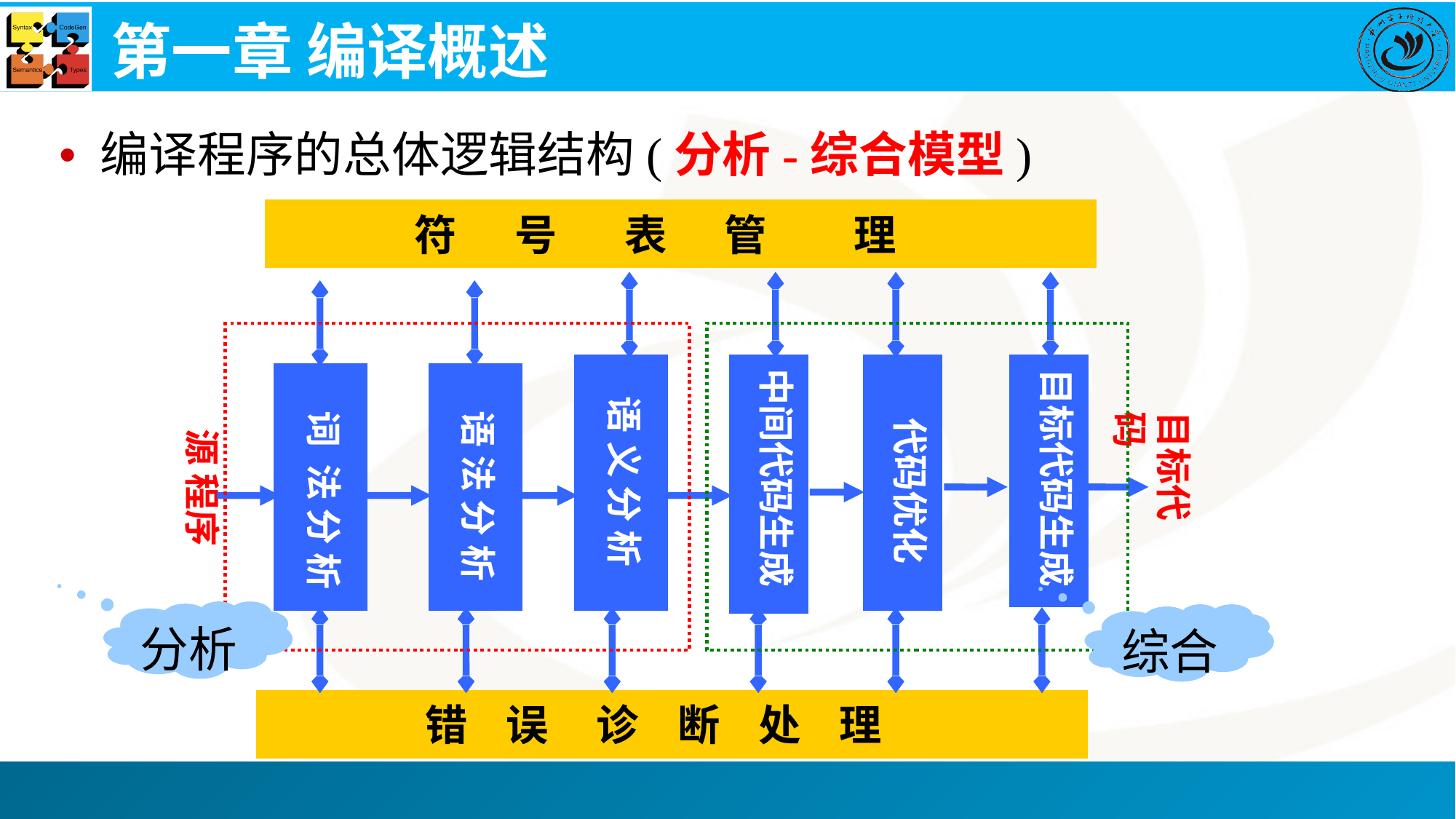

# 第一章 编译概述
编译程序的总体逻辑结构(分析-综合模型)
             符      号       表      管         理

  语 义 分 析
中间代码生成
     代码优化
目标代码生成
  词  法 分 析
  语 法 分 析
目标代码
源 程序

分析
综合

               错    误     诊    断    处    理
5